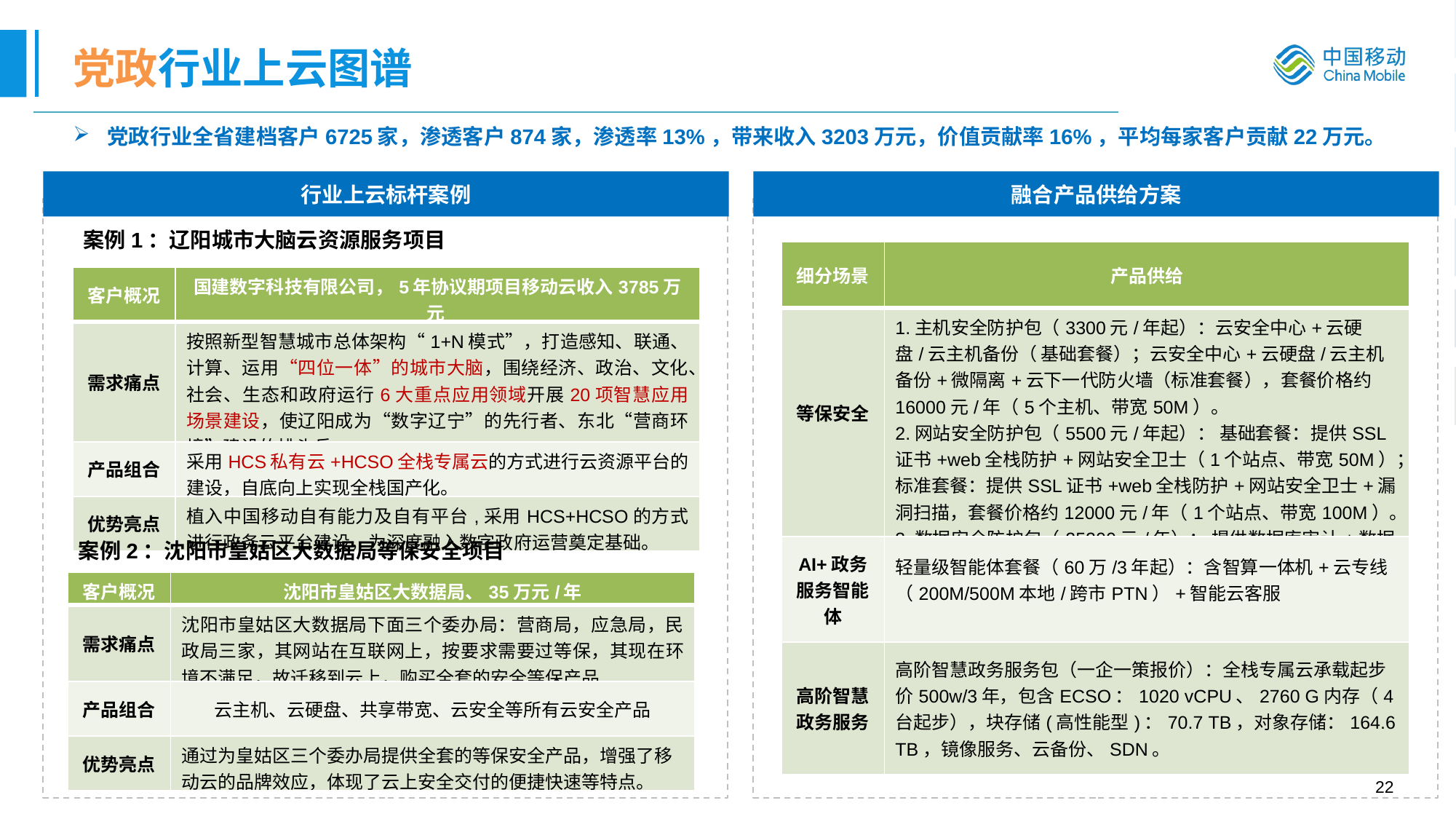

# 党政行业上云图谱
党政行业全省建档客户6725家，渗透客户874家，渗透率13%，带来收入3203万元，价值贡献率16%，平均每家客户贡献22万元。

行业上云标杆案例
融合产品供给方案

案例1：辽阳城市大脑云资源服务项目
| 细分场景 | 产品供给 |
| --- | --- |
| 等保安全 | 1.主机安全防护包（3300元/年起）：云安全中心+云硬盘/云主机备份（ 基础套餐）；云安全中心+云硬盘/云主机备份+微隔离+云下一代防火墙（标准套餐），套餐价格约16000元/年（5个主机、带宽50M）。 2.网站安全防护包（5500元/年起）： 基础套餐：提供SSL证书+web全栈防护+网站安全卫士（1个站点、带宽50M）；标准套餐：提供SSL证书+web全栈防护+网站安全卫士+漏洞扫描，套餐价格约12000元/年（1个站点、带宽100M）。 3.数据安全防护包（25200元/年）： 提供数据库审计+数据分类分级。 |
| AI+政务服务智能体 | 轻量级智能体套餐（60万/3年起）：含智算一体机+云专线（200M/500M本地/跨市PTN）+智能云客服 |
| 高阶智慧政务服务 | 高阶智慧政务服务包（一企一策报价）：全栈专属云承载起步价500w/3年，包含ECSO：1020 vCPU、2760 G内存（4台起步），块存储(高性能型)：70.7 TB，对象存储：164.6 TB，镜像服务、云备份、SDN。 |
| 客户概况 | 国建数字科技有限公司，5年协议期项目移动云收入3785万元 |
| --- | --- |
| 需求痛点 | 按照新型智慧城市总体架构“1+N模式”，打造感知、联通、计算、运用“四位一体”的城市大脑，围绕经济、政治、文化、社会、生态和政府运行6大重点应用领域开展20项智慧应用场景建设，使辽阳成为“数字辽宁”的先行者、东北“营商环境”建设的排头兵。 |
| 产品组合 | 采用HCS私有云+HCSO全栈专属云的方式进行云资源平台的建设，自底向上实现全栈国产化。 |
| 优势亮点 | 植入中国移动自有能力及自有平台,采用HCS+HCSO的方式进行政务云平台建设，为深度融入数字政府运营奠定基础。 |
案例2：沈阳市皇姑区大数据局等保安全项目
| 客户概况 | 沈阳市皇姑区大数据局、35万元/年 |
| --- | --- |
| 需求痛点 | 沈阳市皇姑区大数据局下面三个委办局：营商局，应急局，民政局三家，其网站在互联网上，按要求需要过等保，其现在环境不满足，故迁移到云上，购买全套的安全等保产品 |
| 产品组合 | 云主机、云硬盘、共享带宽、云安全等所有云安全产品 |
| 优势亮点 | 通过为皇姑区三个委办局提供全套的等保安全产品，增强了移动云的品牌效应，体现了云上安全交付的便捷快速等特点。 |